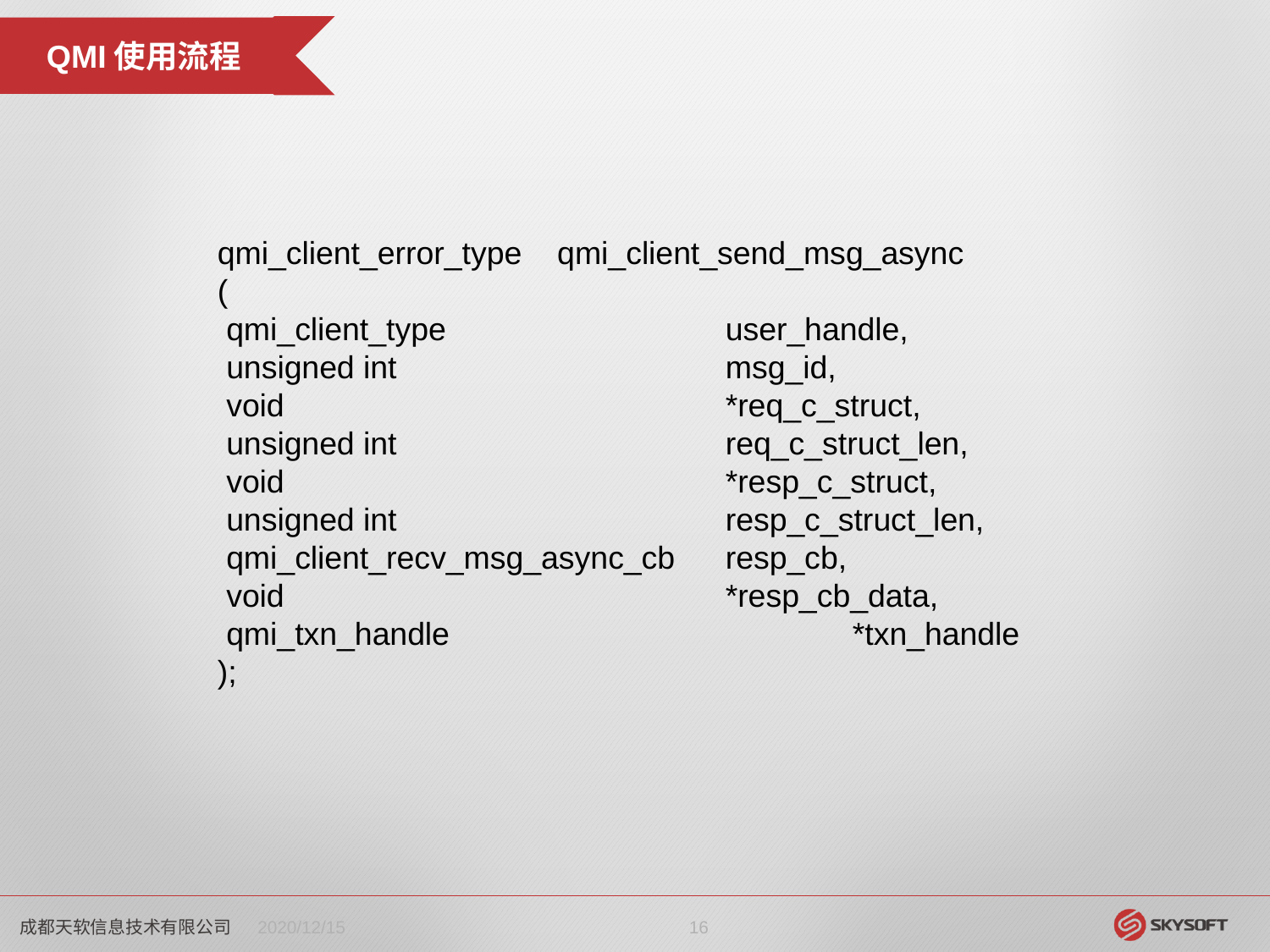

QMI使用流程

qmi_client_error_type    qmi_client_send_msg_async
(
 qmi_client_type              		user_handle,
 unsigned int                    		msg_id,
 void                                 		*req_c_struct,
 unsigned int                    		req_c_struct_len,
 void                                 		*resp_c_struct,
 unsigned int                    		resp_c_struct_len,
 qmi_client_recv_msg_async_cb    	resp_cb,
 void                            		*resp_cb_data,
 qmi_txn_handle                  		*txn_handle
);
成都天软信息技术有限公司
2020/12/15
16